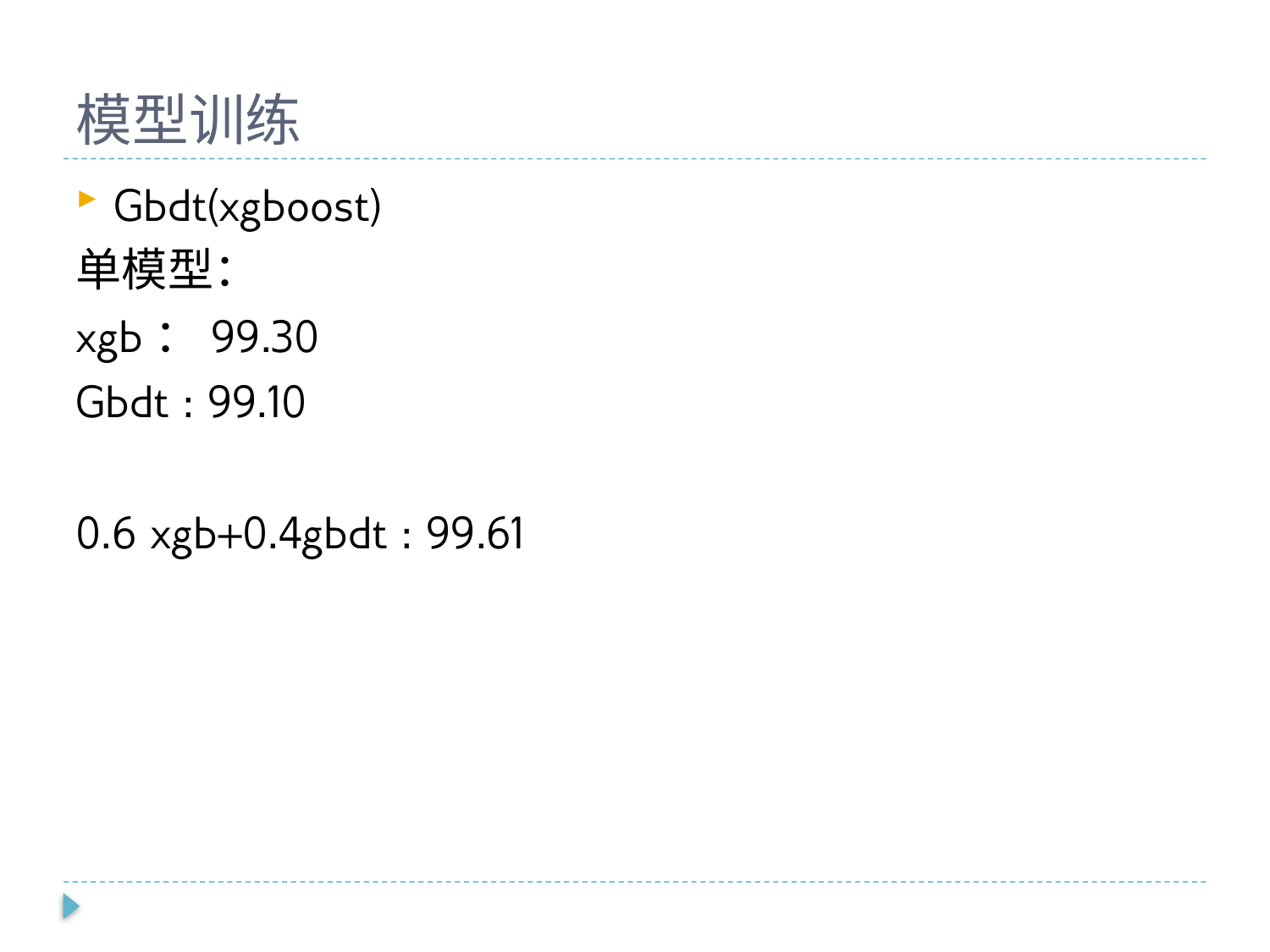

# 模型训练
Gbdt(xgboost)
单模型：
xgb：99.30
Gbdt : 99.10

0.6 xgb+0.4gbdt : 99.61